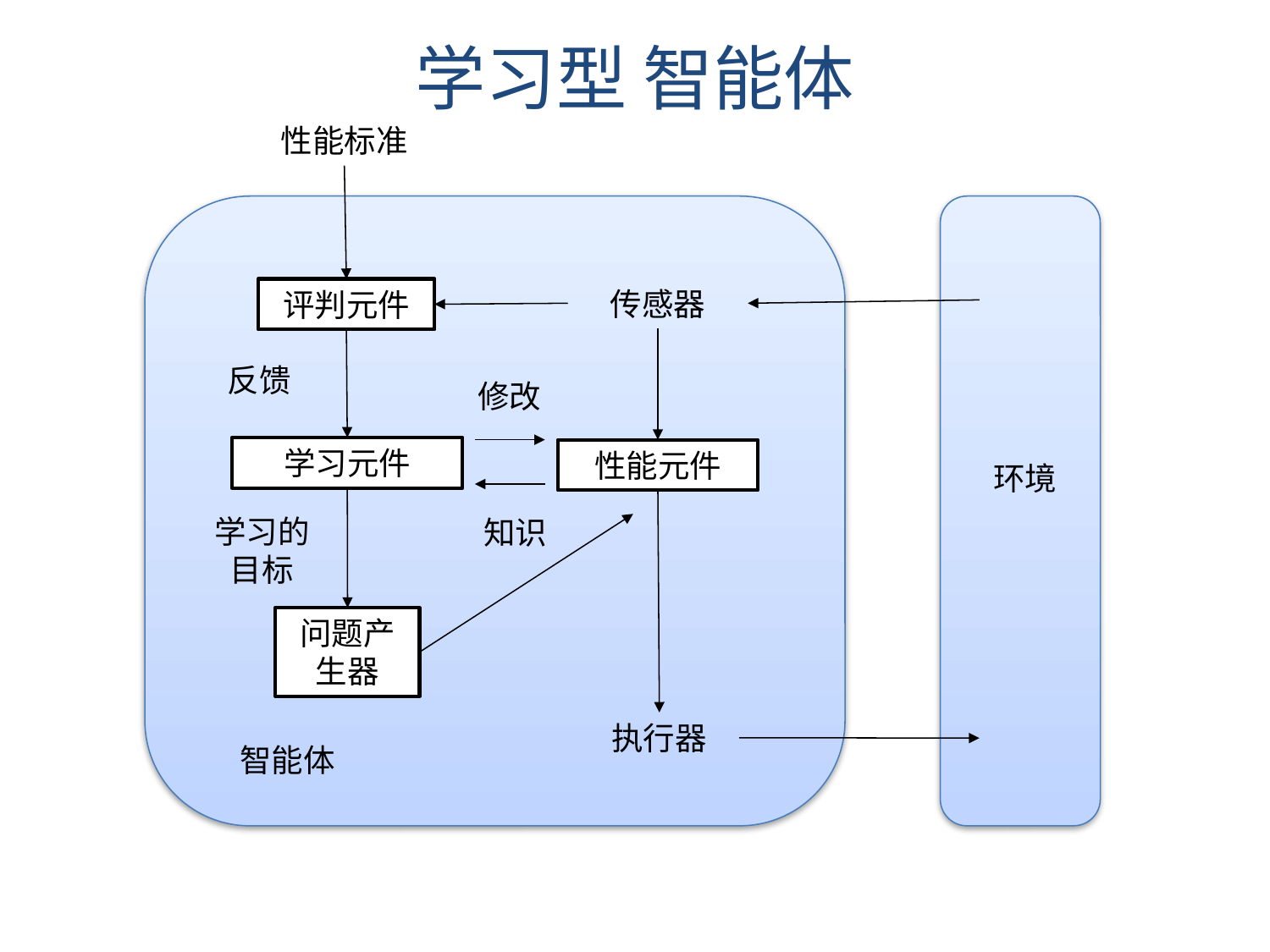

学习型 智能体
性能标准

传感器
评判元件
反馈
修改
学习元件
性能元件
环境
学习的目标
知识
问题产生器
执行器
智能体